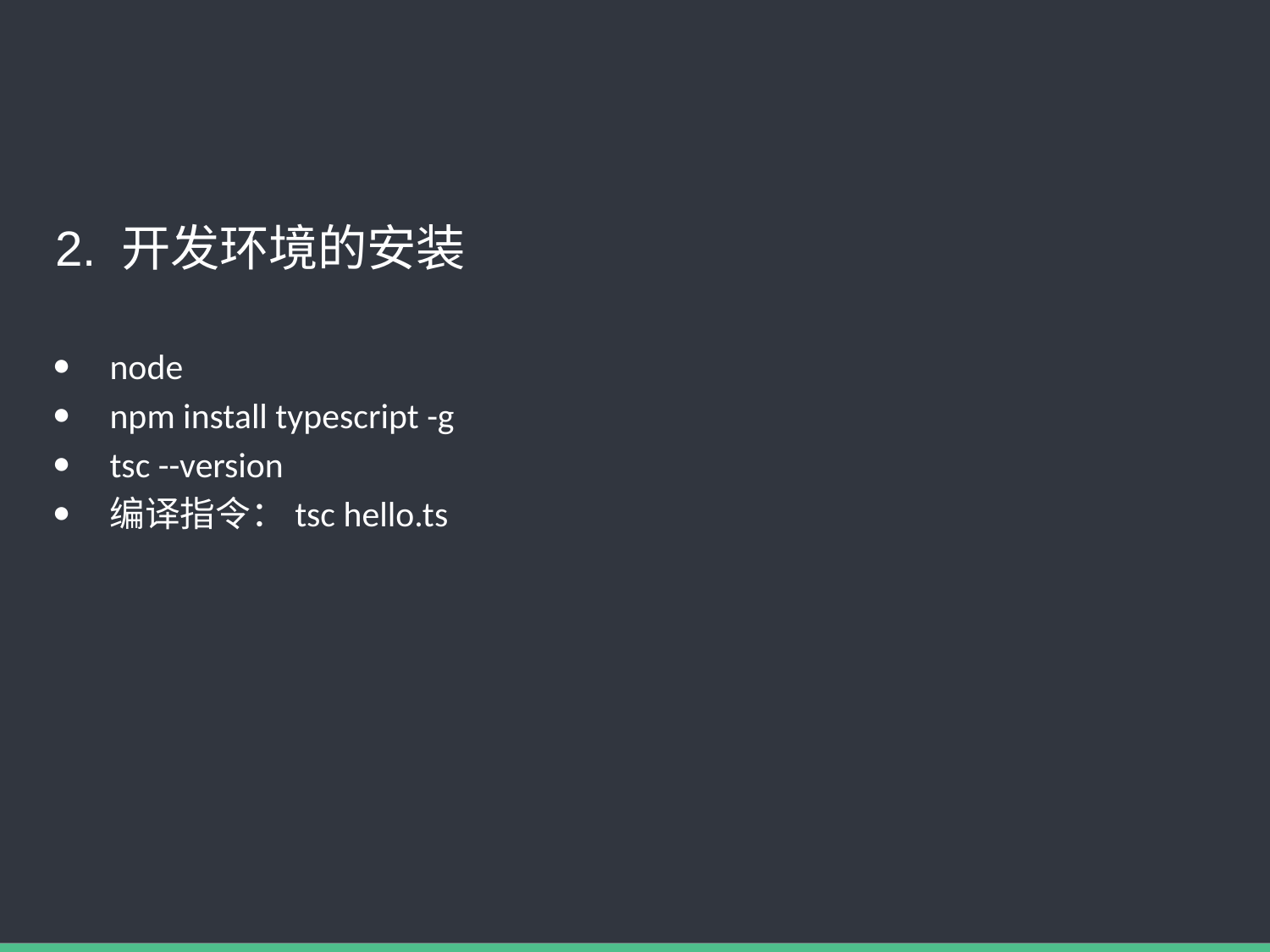

2. 开发环境的安装

node
npm install typescript -g
tsc --version
编译指令：tsc hello.ts